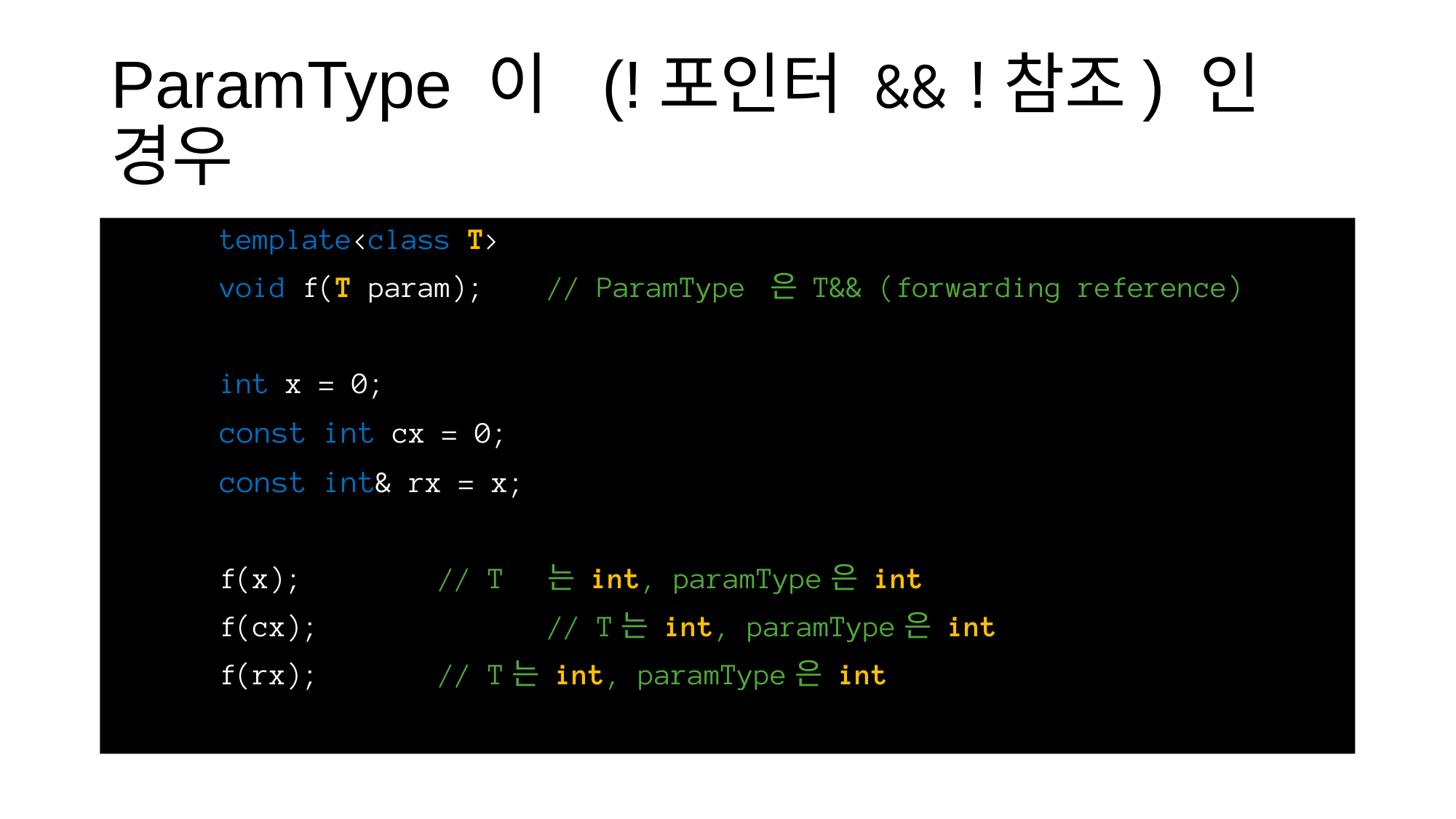

# ParamType 이  (!포인터 && !참조) 인 경우
포인터도 아니고 참조도 아니다 = Pass By Value

	template<class T>
	void f(T param);	// ParamType 은 T&& (forwarding reference)

	int x = 0;
	const int cx = 0;
	const int& rx = x;

	f(x); 		// T	는 int, paramType은 int
	f(cx); 		// T는 int, paramType은 int
	f(rx);		// T는 int, paramType은 int